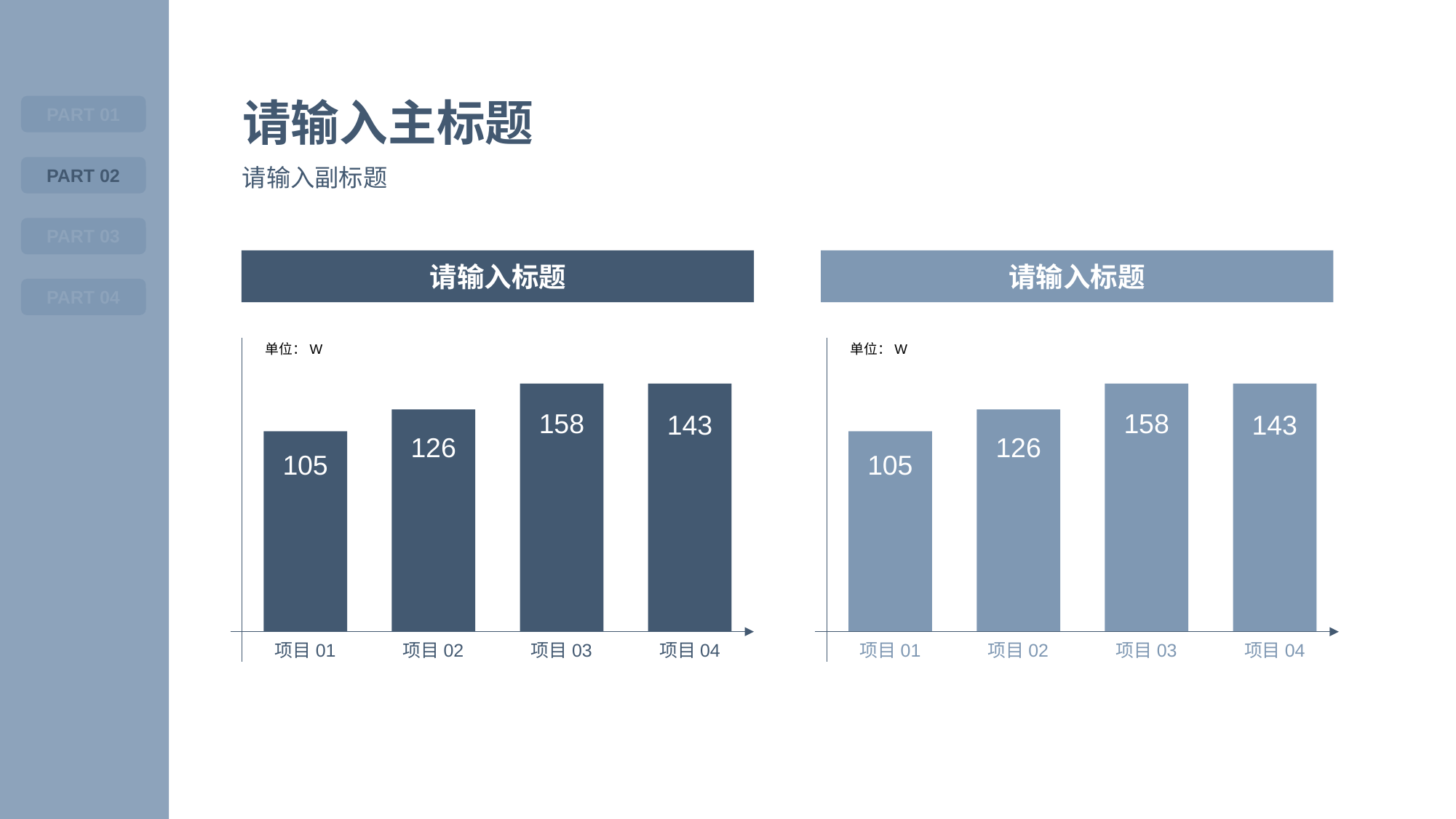

请输入主标题

PART 01

请输入副标题
PART 02

PART 03

请输入标题
请输入标题

PART 04
单位：W
单位：W

158
158
143
143

126
126

105
105
项目01
项目02
项目03
项目04
项目01
项目02
项目03
项目04